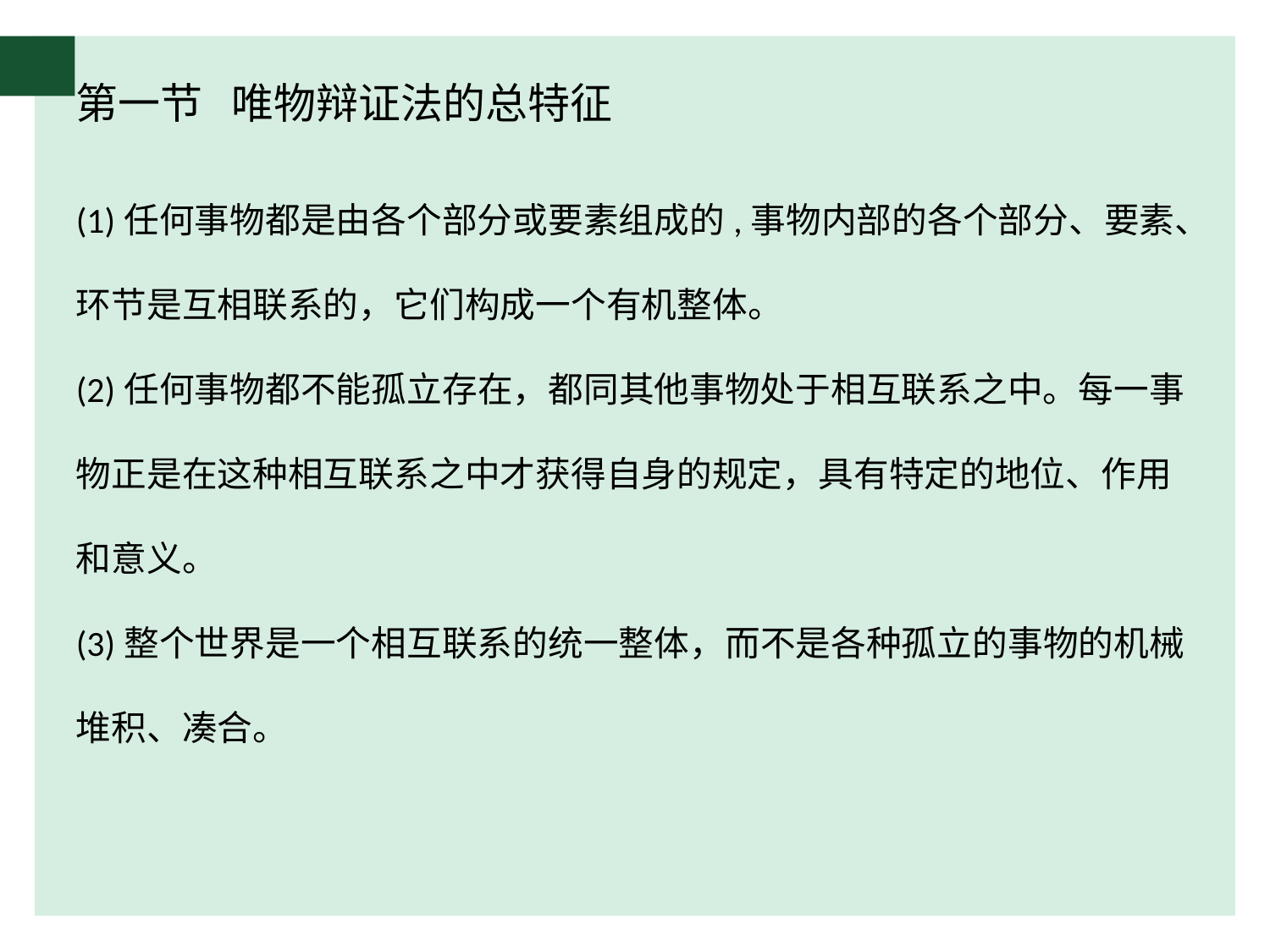

# 第一节   唯物辩证法的总特征
(1)任何事物都是由各个部分或要素组成的,事物内部的各个部分、要素、环节是互相联系的，它们构成一个有机整体。
(2)任何事物都不能孤立存在，都同其他事物处于相互联系之中。每一事物正是在这种相互联系之中才获得自身的规定，具有特定的地位、作用和意义。
(3)整个世界是一个相互联系的统一整体，而不是各种孤立的事物的机械堆积、凑合。